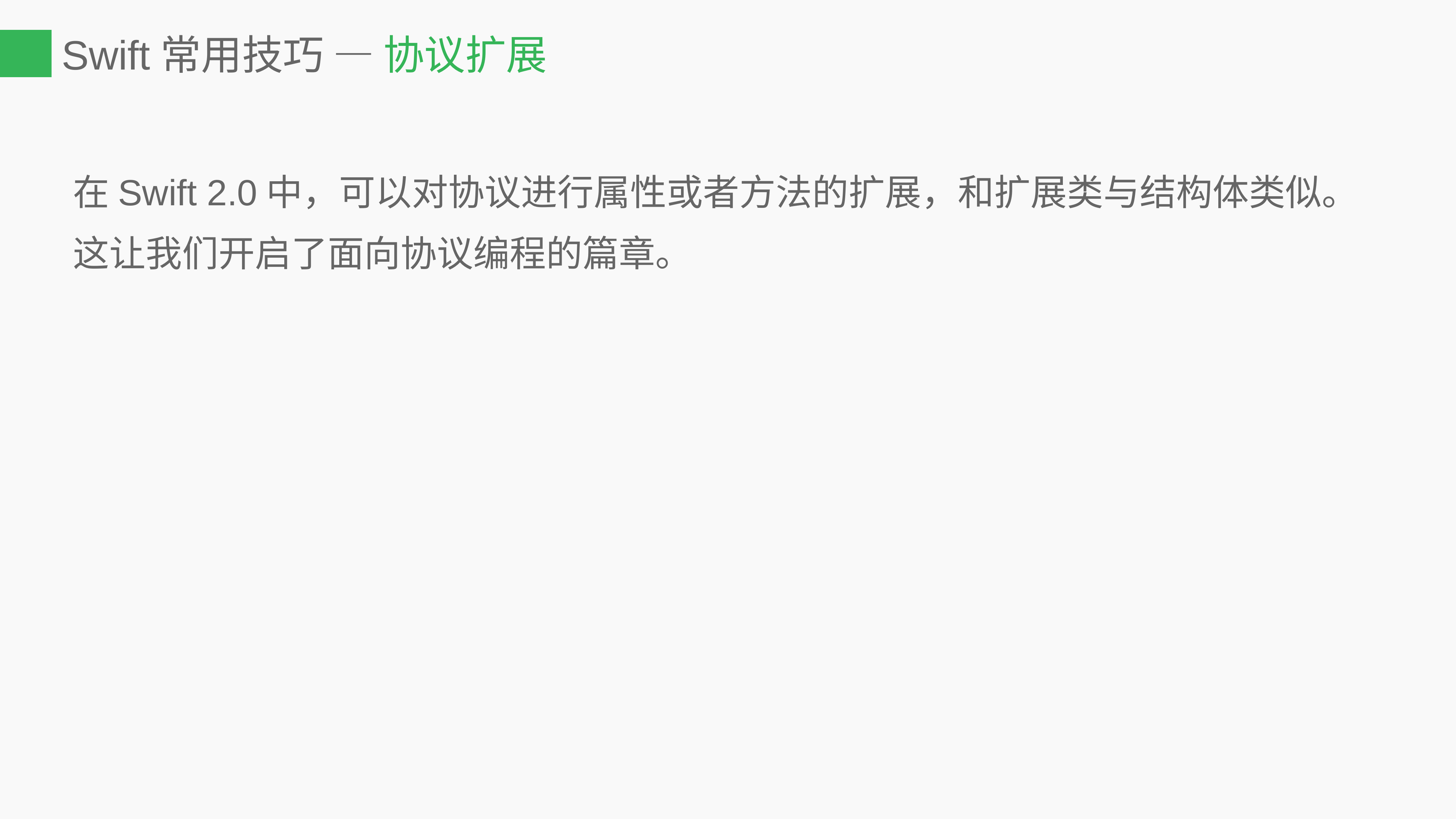

# Swift常用技巧 — 协议扩展
在Swift 2.0中，可以对协议进行属性或者方法的扩展，和扩展类与结构体类似。这让我们开启了面向协议编程的篇章。